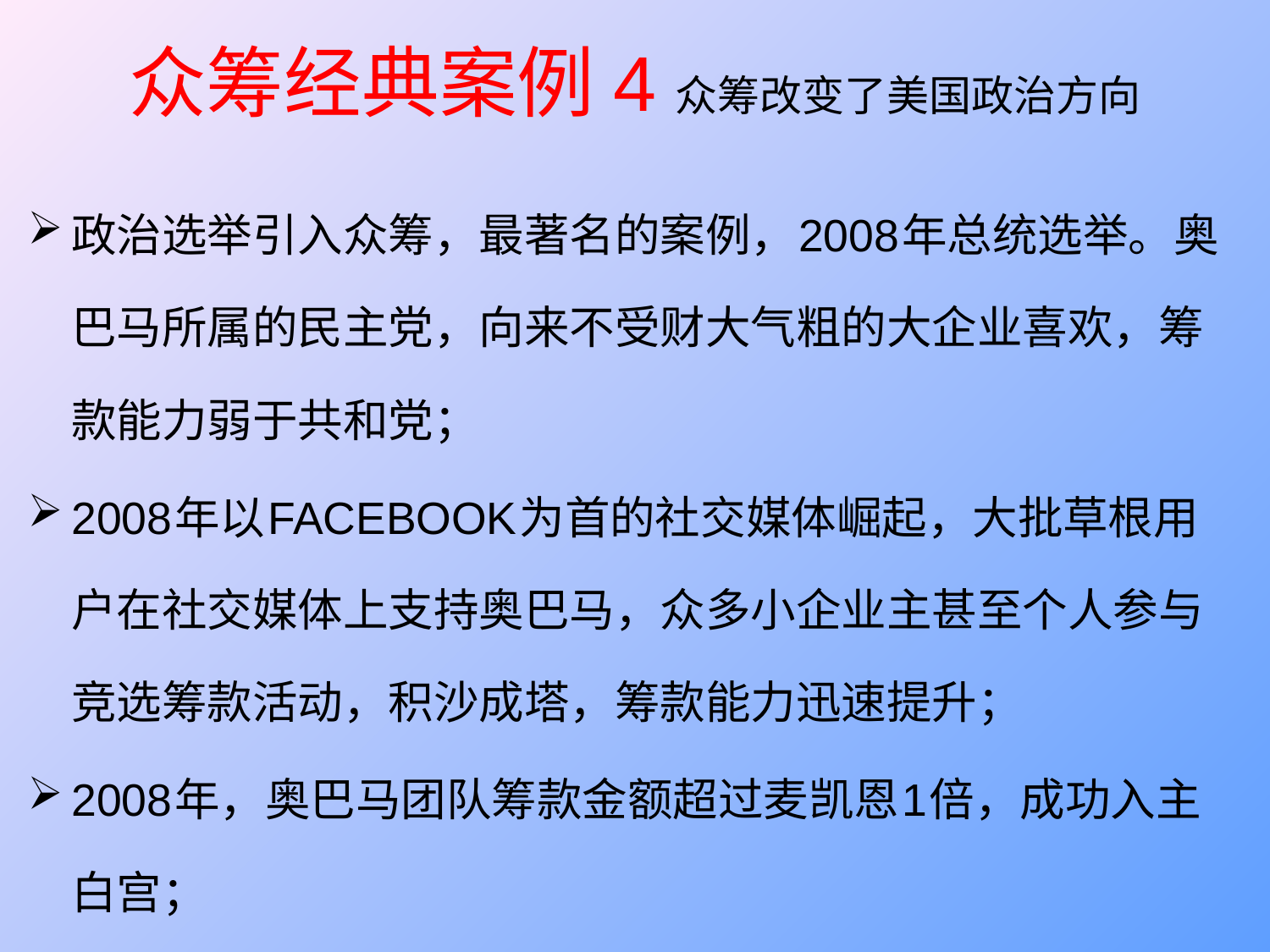

# 众筹经典案例4众筹改变了美国政治方向

政治选举引入众筹，最著名的案例，2008年总统选举。奥巴马所属的民主党，向来不受财大气粗的大企业喜欢，筹款能力弱于共和党；
2008年以FACEBOOK为首的社交媒体崛起，大批草根用户在社交媒体上支持奥巴马，众多小企业主甚至个人参与竞选筹款活动，积沙成塔，筹款能力迅速提升；
2008年，奥巴马团队筹款金额超过麦凯恩1倍，成功入主白宫；